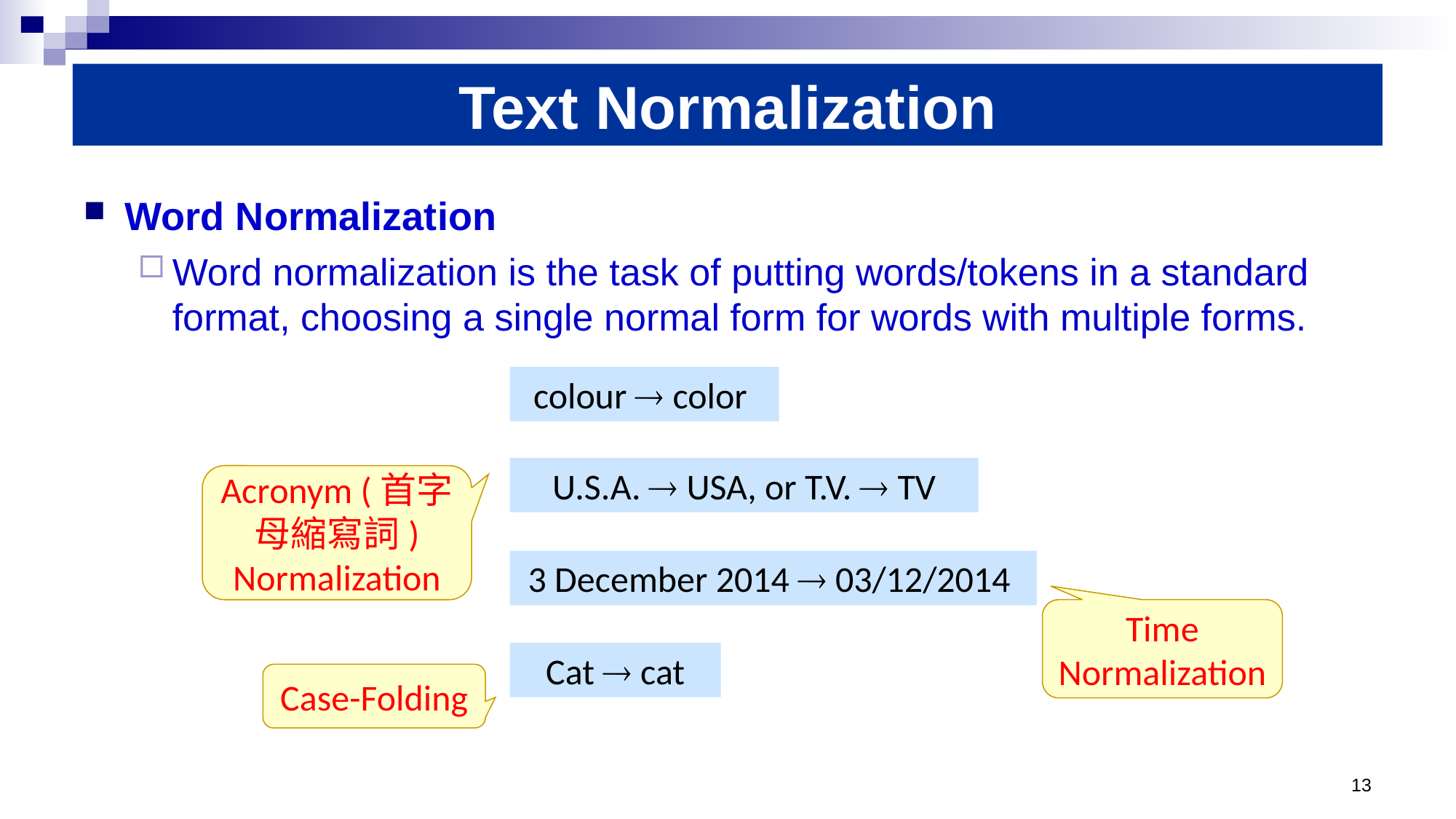

Text Normalization
Word Normalization
Word normalization is the task of putting words/tokens in a standard format, choosing a single normal form for words with multiple forms.
colour → color
U.S.A. → USA, or T.V. → TV
Acronym (首字母縮寫詞) Normalization
3 December 2014 → 03/12/2014
Time Normalization
Cat → cat
Case-Folding
13